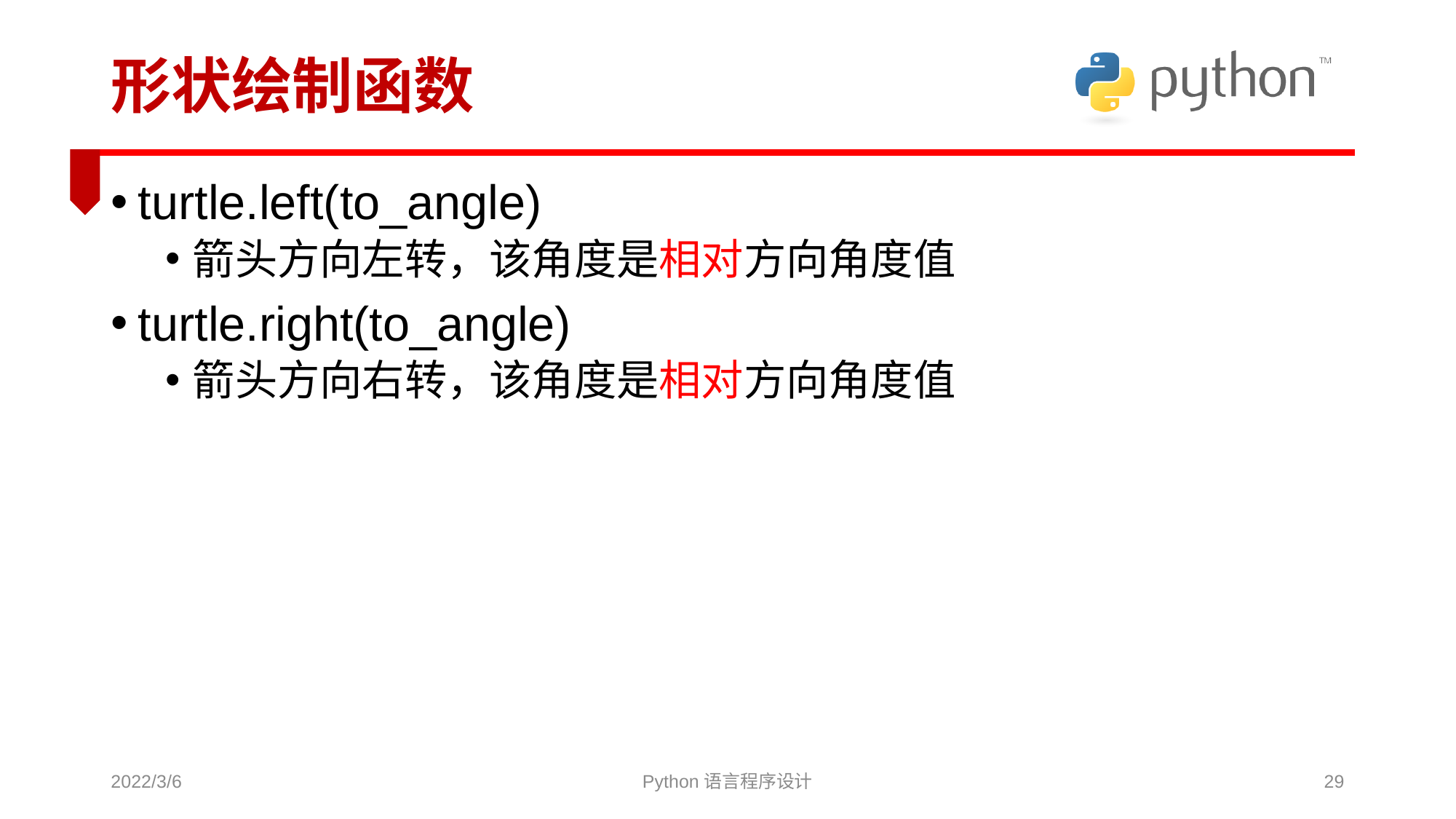

# 形状绘制函数
turtle.left(to_angle)
箭头方向左转，该角度是相对方向角度值
turtle.right(to_angle)
箭头方向右转，该角度是相对方向角度值

2022/3/6
Python语言程序设计
29